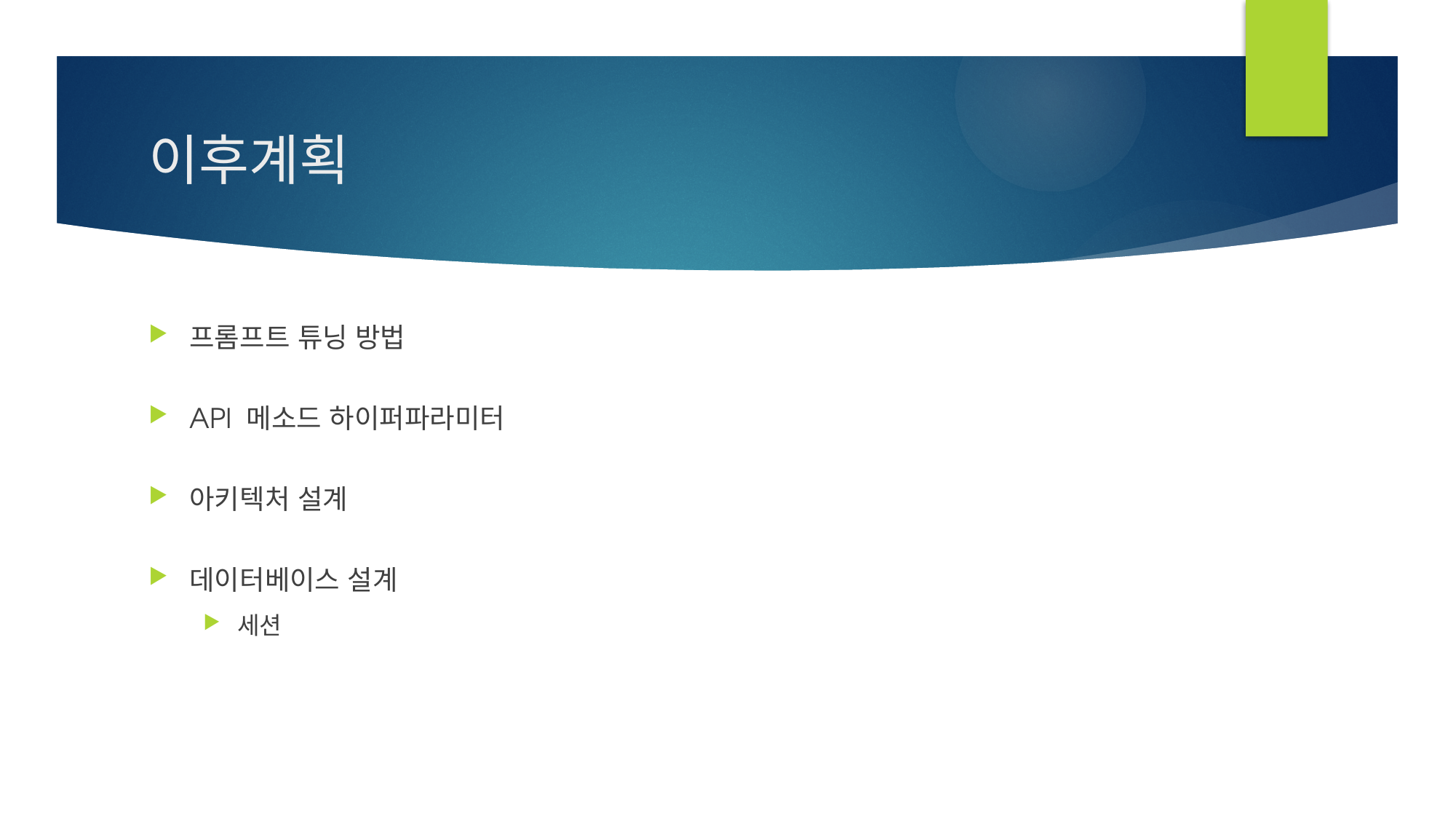

# 이후계획
프롬프트 튜닝 방법
API 메소드 하이퍼파라미터
아키텍처 설계
데이터베이스 설계
세션